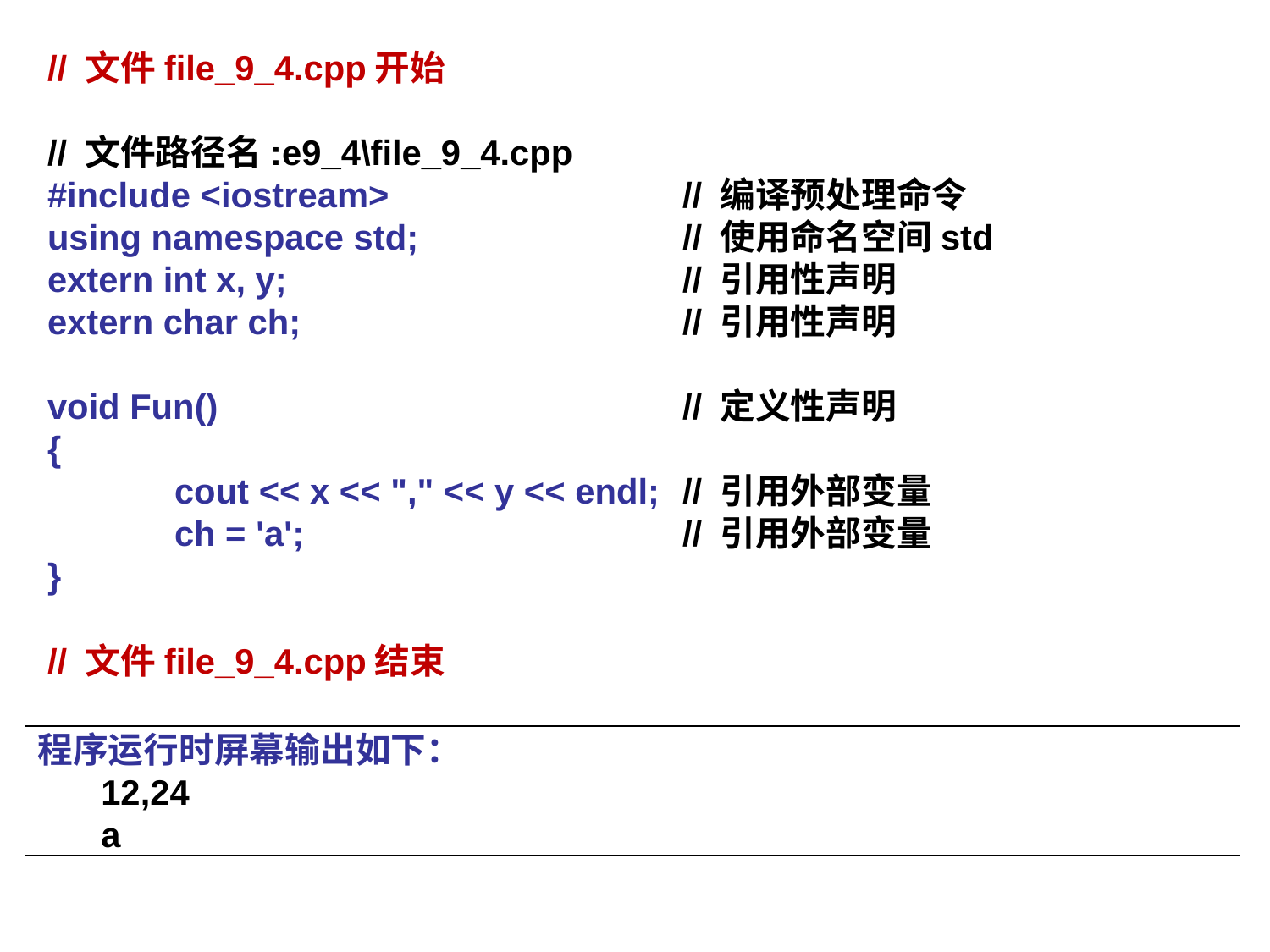

// 文件file_9_4.cpp开始

// 文件路径名:e9_4\file_9_4.cpp
#include <iostream>               		// 编译预处理命令
using namespace std;			// 使用命名空间std
extern int x, y;				// 引用性声明
extern char ch;  			// 引用性声明

void Fun()				// 定义性声明
{
	cout << x << "," << y << endl;	// 引用外部变量
	ch = 'a'; 			// 引用外部变量
}

// 文件file_9_4.cpp结束

程序运行时屏幕输出如下：
12,24
a